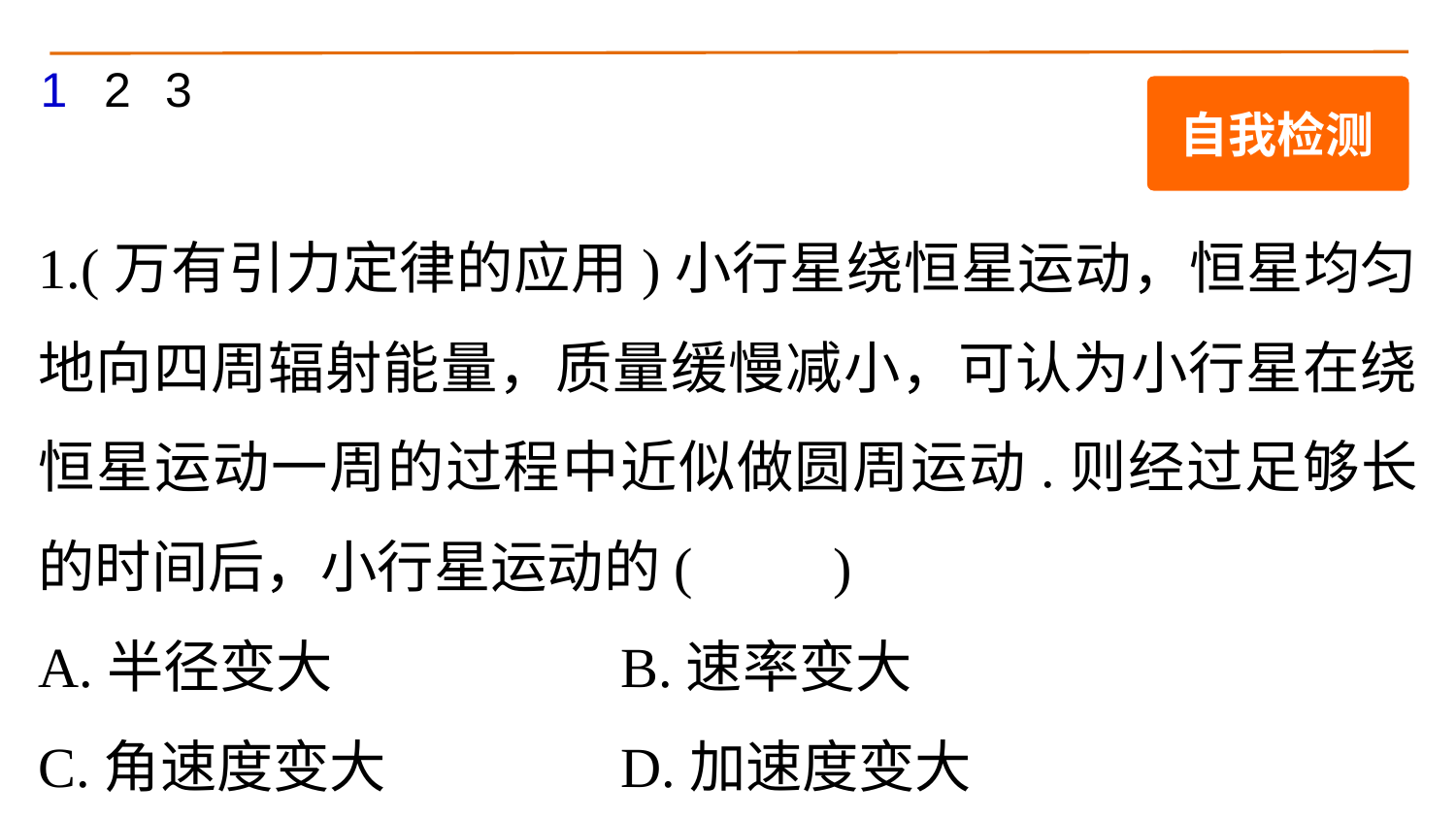

1
2
3

自我检测
1.(万有引力定律的应用)小行星绕恒星运动，恒星均匀地向四周辐射能量，质量缓慢减小，可认为小行星在绕恒星运动一周的过程中近似做圆周运动.则经过足够长的时间后，小行星运动的(　　)
A.半径变大  			B.速率变大
C.角速度变大  		D.加速度变大